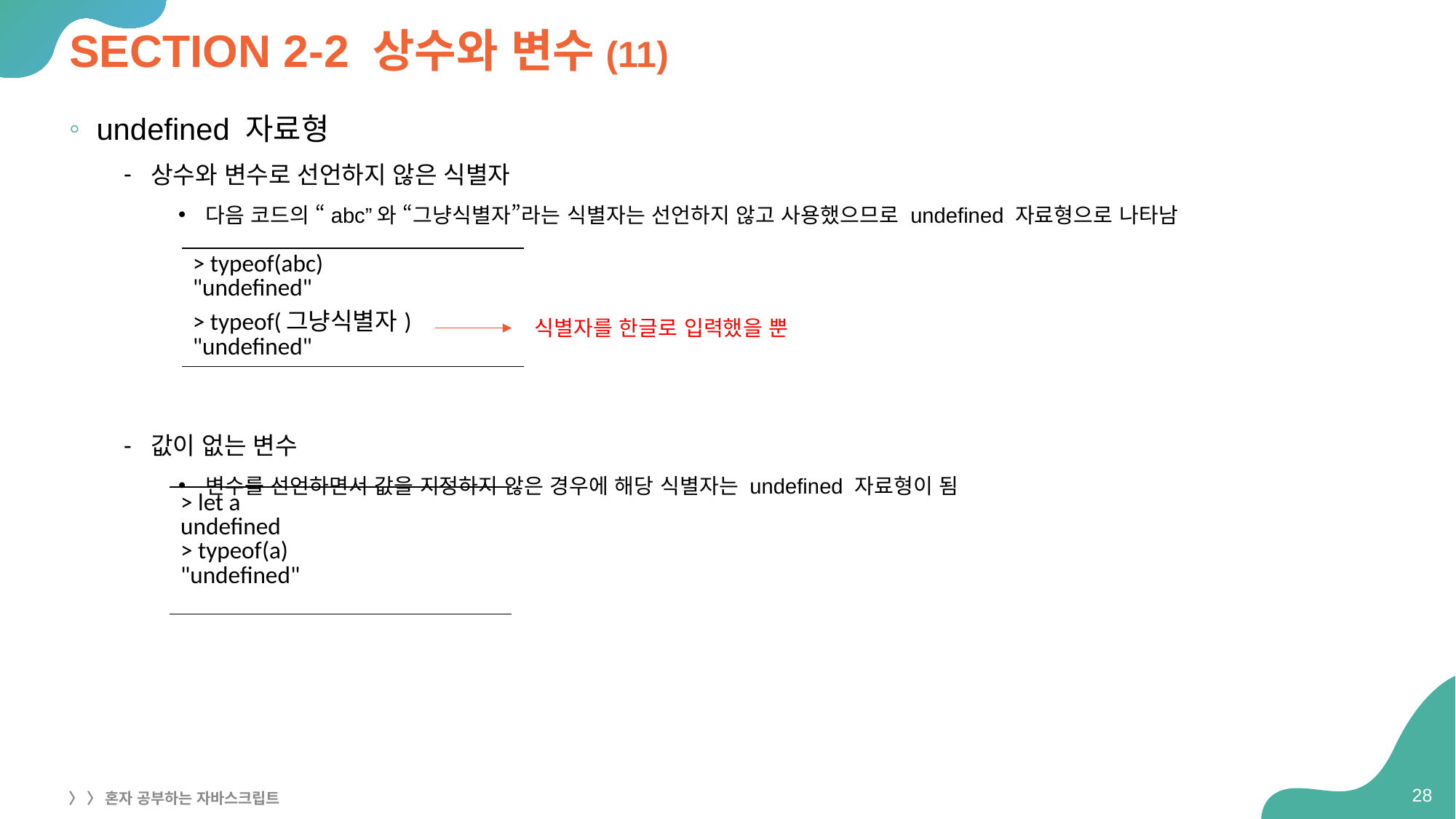

# SECTION 2-2 상수와 변수(11)
undefined 자료형
상수와 변수로 선언하지 않은 식별자
다음 코드의 “abc”와 “그냥식별자”라는 식별자는 선언하지 않고 사용했으므로 undefined 자료형으로 나타남

값이 없는 변수
변수를 선언하면서 값을 지정하지 않은 경우에 해당 식별자는 undefined 자료형이 됨
| > typeof(abc) "undefined" > typeof(그냥식별자) "undefined" |
| --- |
식별자를 한글로 입력했을 뿐
| > let a undefined > typeof(a) "undefined" |
| --- |
28
〉 〉 혼자 공부하는 자바스크립트